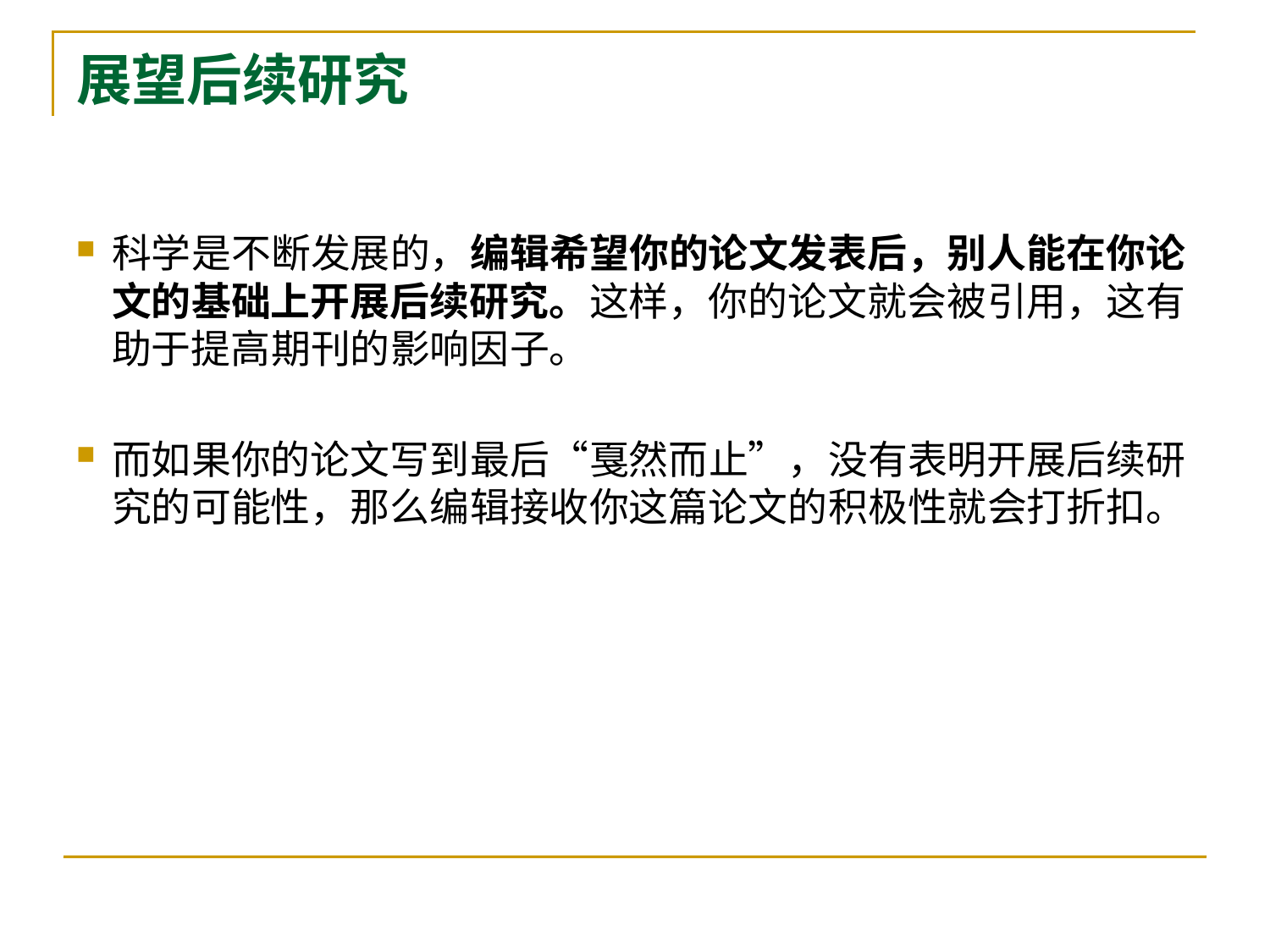

# 展望后续研究
科学是不断发展的，编辑希望你的论文发表后，别人能在你论文的基础上开展后续研究。这样，你的论文就会被引用，这有助于提高期刊的影响因子。

而如果你的论文写到最后“戛然而止”，没有表明开展后续研究的可能性，那么编辑接收你这篇论文的积极性就会打折扣。